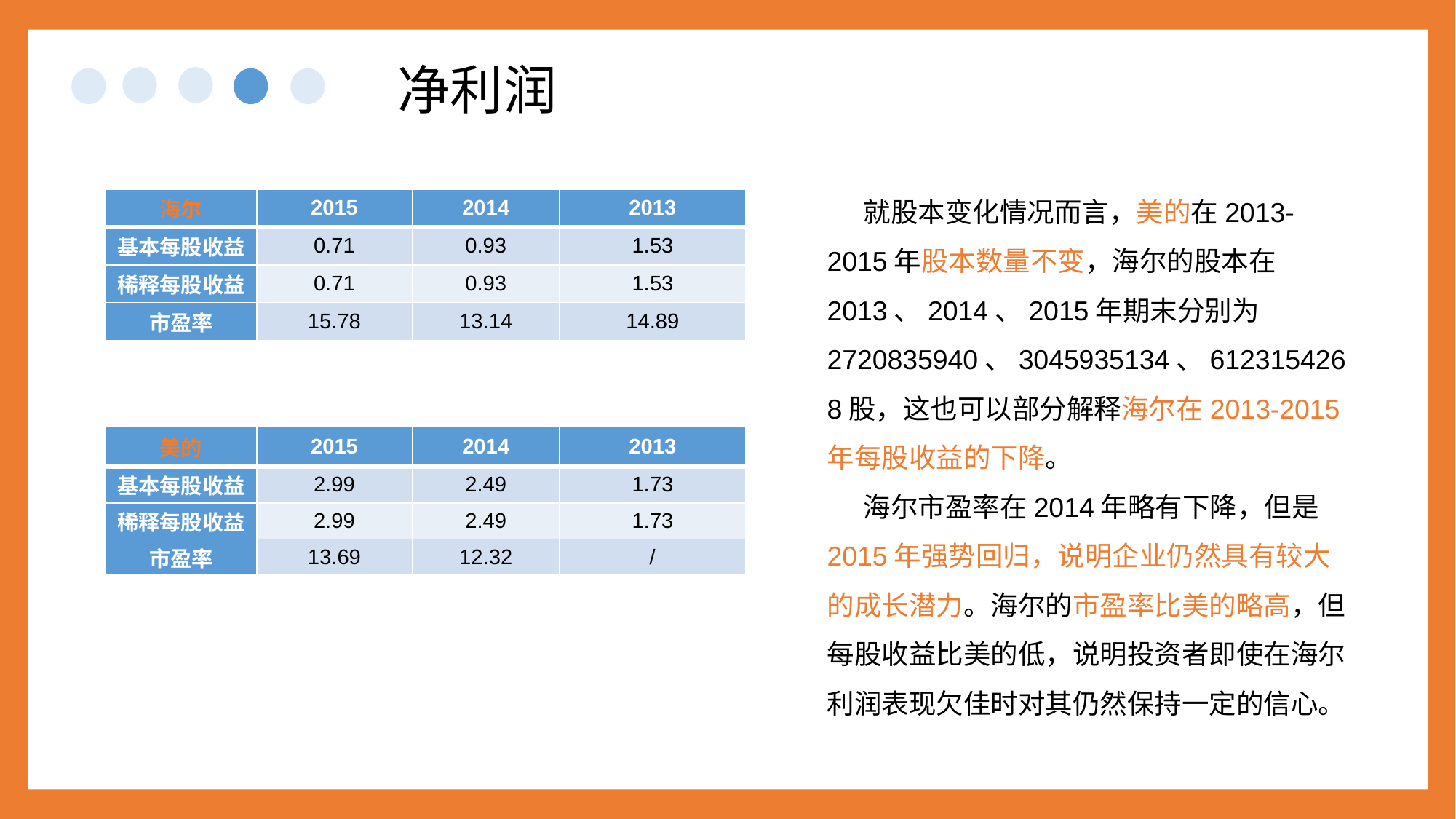

净利润

就股本变化情况而言，美的在2013-2015年股本数量不变，海尔的股本在2013、2014、2015年期末分别为2720835940、3045935134、6123154268股，这也可以部分解释海尔在2013-2015年每股收益的下降。
海尔市盈率在2014年略有下降，但是2015年强势回归，说明企业仍然具有较大的成长潜力。海尔的市盈率比美的略高，但每股收益比美的低，说明投资者即使在海尔利润表现欠佳时对其仍然保持一定的信心。
| 海尔 | 2015 | 2014 | 2013 |
| --- | --- | --- | --- |
| 基本每股收益 | 0.71 | 0.93 | 1.53 |
| 稀释每股收益 | 0.71 | 0.93 | 1.53 |
| 市盈率 | 15.78 | 13.14 | 14.89 |
| 美的 | 2015 | 2014 | 2013 |
| --- | --- | --- | --- |
| 基本每股收益 | 2.99 | 2.49 | 1.73 |
| 稀释每股收益 | 2.99 | 2.49 | 1.73 |
| 市盈率 | 13.69 | 12.32 | / |